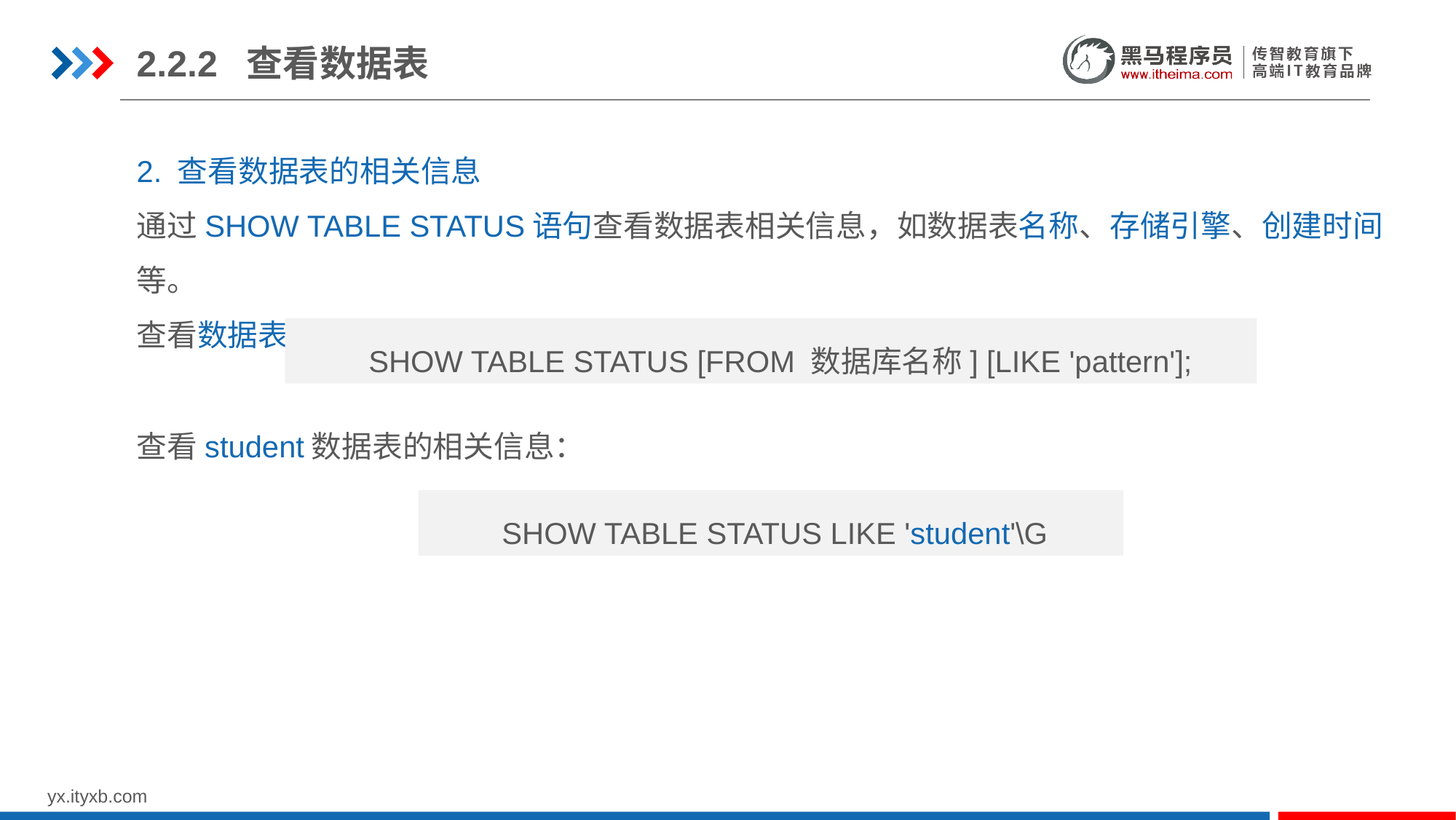

2.2.2  查看数据表
2. 查看数据表的相关信息
通过SHOW TABLE STATUS语句查看数据表相关信息，如数据表名称、存储引擎、创建时间等。
查看数据表相关信息的语法：
SHOW TABLE STATUS [FROM 数据库名称] [LIKE 'pattern'];
查看student数据表的相关信息：
SHOW TABLE STATUS LIKE 'student'\G